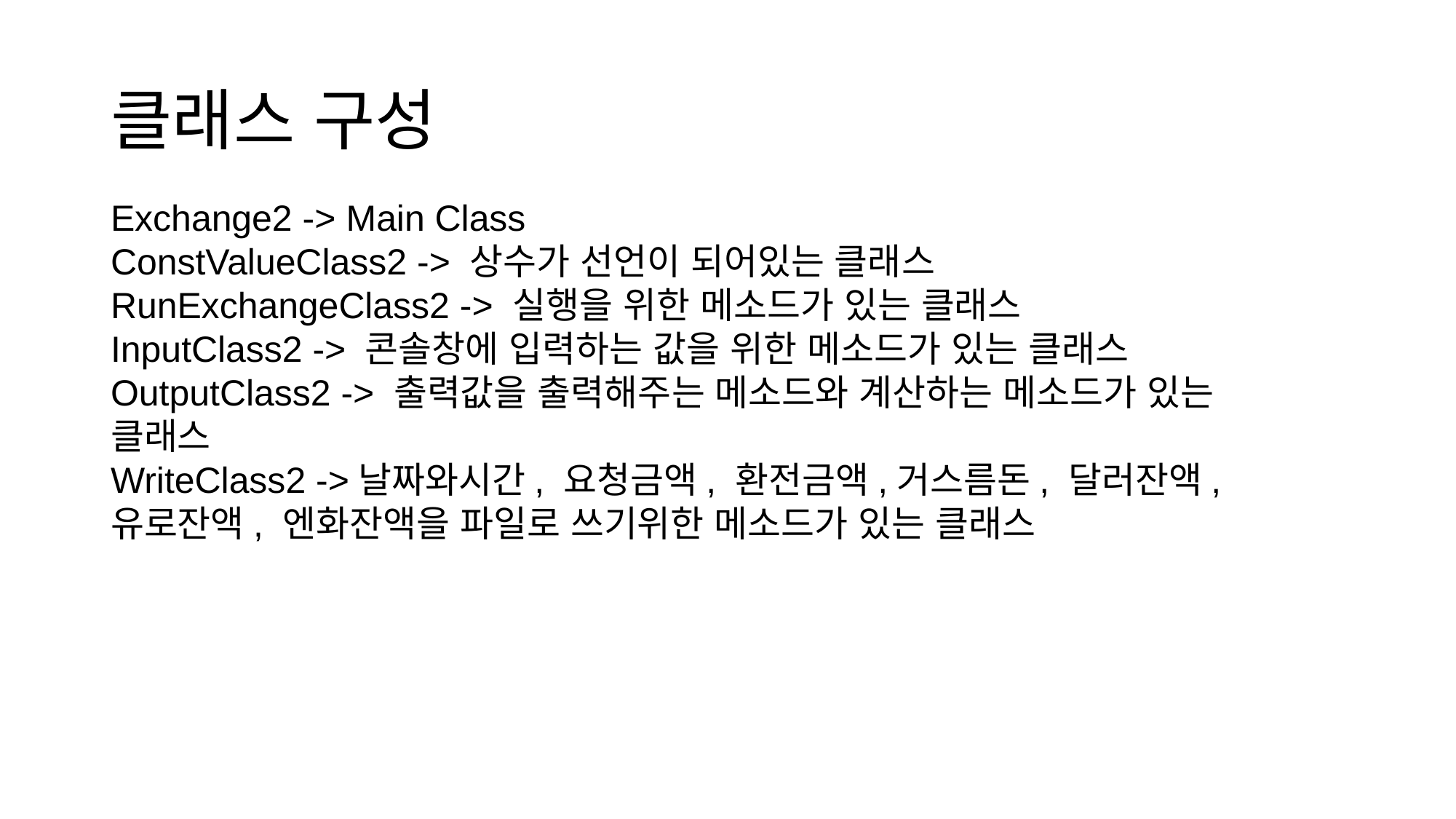

# 클래스 구성
Exchange2 -> Main Class
ConstValueClass2 -> 상수가 선언이 되어있는 클래스
RunExchangeClass2 -> 실행을 위한 메소드가 있는 클래스
InputClass2 -> 콘솔창에 입력하는 값을 위한 메소드가 있는 클래스
OutputClass2 -> 출력값을 출력해주는 메소드와 계산하는 메소드가 있는 클래스
WriteClass2 ->날짜와시간, 요청금액, 환전금액,거스름돈, 달러잔액,유로잔액, 엔화잔액을 파일로 쓰기위한 메소드가 있는 클래스